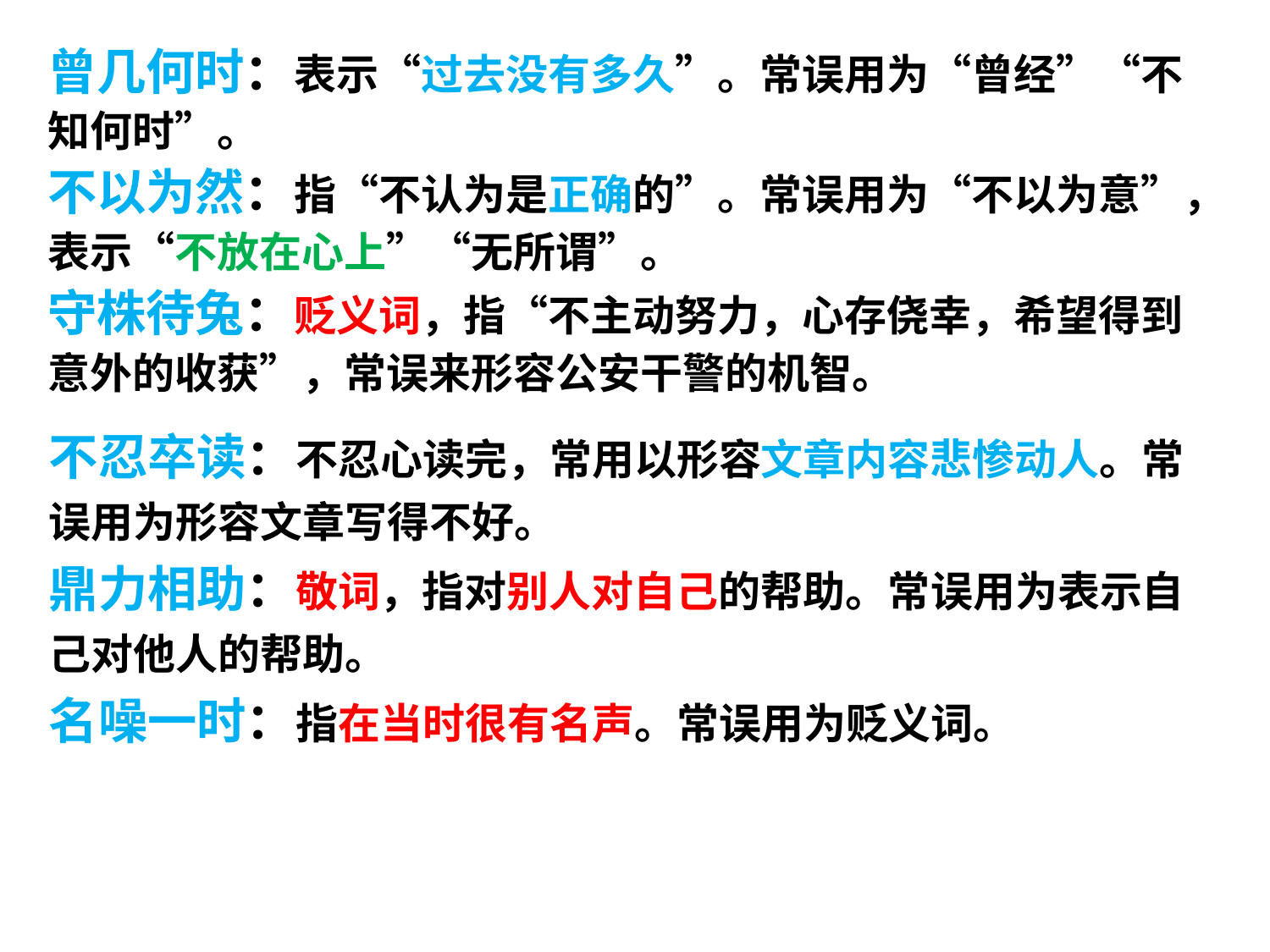

曾几何时：表示“过去没有多久”。常误用为“曾经”“不知何时”。
不以为然：指“不认为是正确的”。常误用为“不以为意”，表示“不放在心上”“无所谓”。
守株待兔：贬义词，指“不主动努力，心存侥幸，希望得到意外的收获”，常误来形容公安干警的机智。
不忍卒读：不忍心读完，常用以形容文章内容悲惨动人。常误用为形容文章写得不好。
鼎力相助：敬词，指对别人对自己的帮助。常误用为表示自己对他人的帮助。
名噪一时：指在当时很有名声。常误用为贬义词。